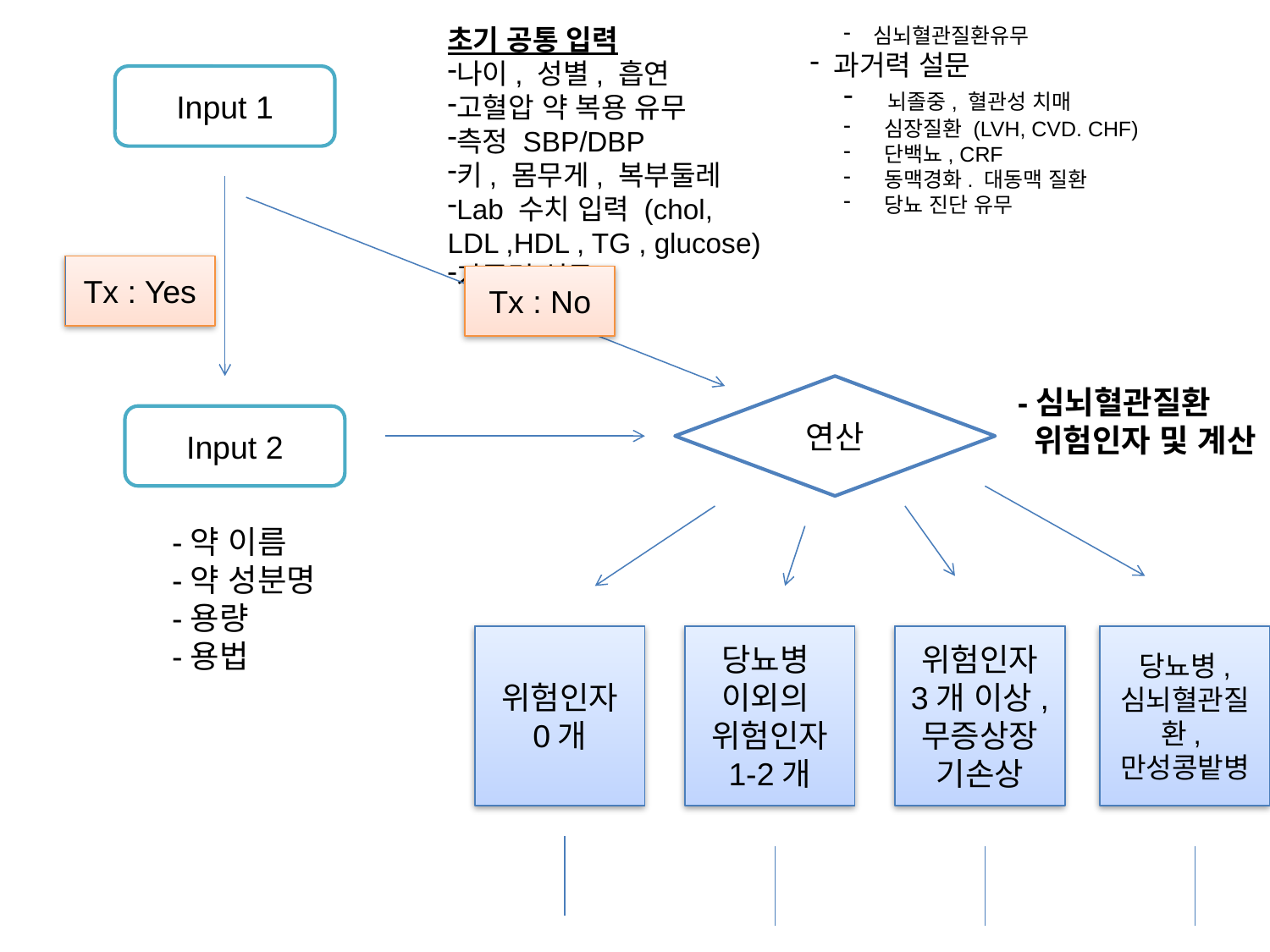

초기 공통 입력
나이, 성별, 흡연
고혈압 약 복용 유무
측정 SBP/DBP
키, 몸무게, 복부둘레
Lab 수치 입력 (chol, LDL ,HDL , TG , glucose)
가족력 설문
심뇌혈관질환유무
 과거력 설문
 뇌졸중, 혈관성 치매
 심장질환 (LVH, CVD. CHF)
 단백뇨, CRF
 동맥경화. 대동맥 질환
 당뇨 진단 유무
Input 1
Tx : Yes
Tx : No
연산
-심뇌혈관질환
 위험인자 및 계산
Input 2
-약 이름
-약 성분명
-용량
-용법
위험인자
0개
당뇨병
이외의
위험인자
1-2개
위험인자 3개 이상,
무증상장기손상
당뇨병, 심뇌혈관질환,
만성콩밭병